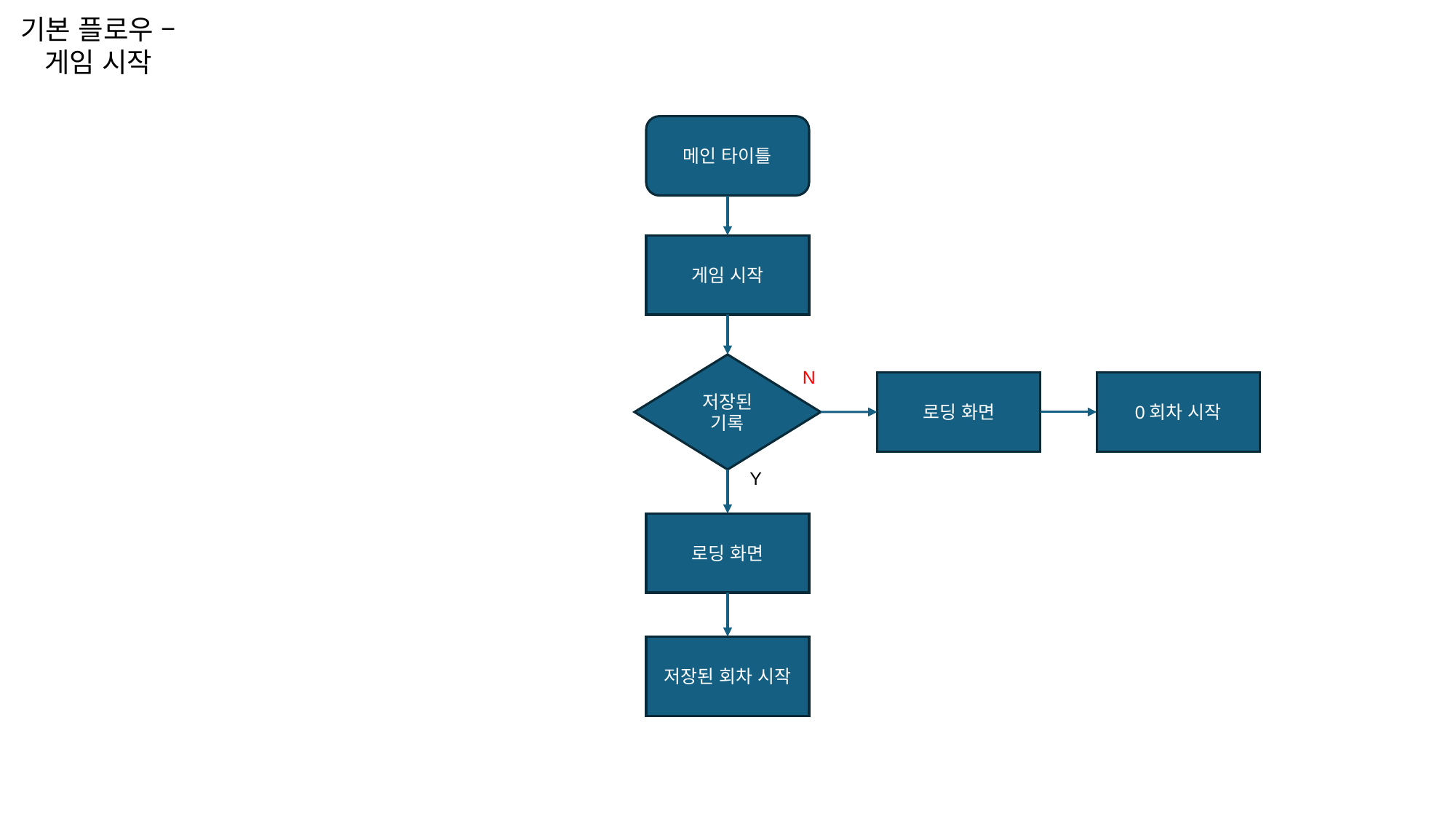

기본 플로우 –게임 시작
메인 타이틀
게임 시작
저장된 기록
N
로딩 화면
0회차 시작
Y
로딩 화면
저장된 회차 시작